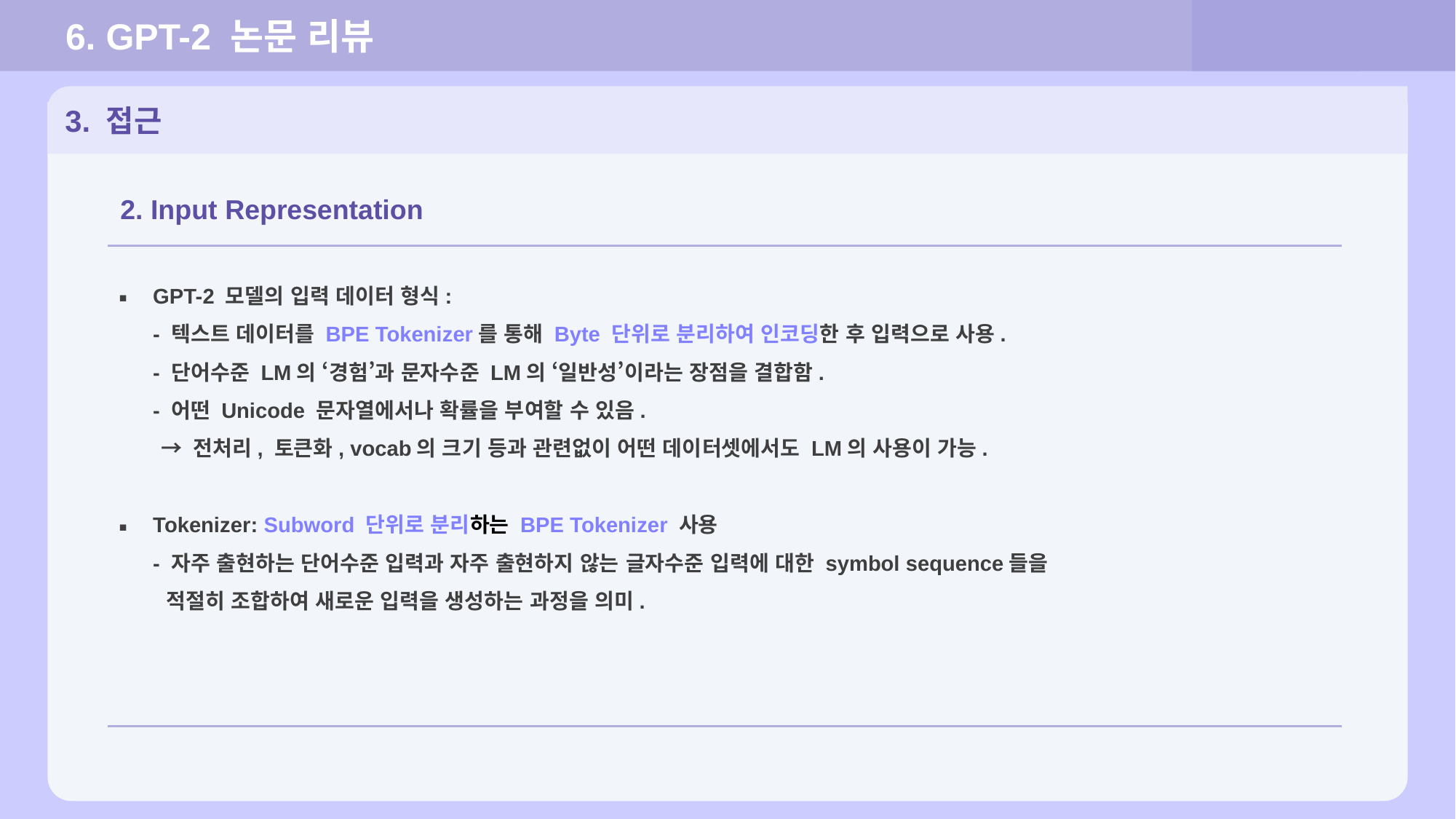

6. GPT-2 논문 리뷰

3. 접근

2. Input Representation
GPT-2 모델의 입력 데이터 형식:
- 텍스트 데이터를 BPE Tokenizer를 통해 Byte 단위로 분리하여 인코딩한 후 입력으로 사용.
- 단어수준 LM의 ‘경험’과 문자수준 LM의 ‘일반성’이라는 장점을 결합함.
- 어떤 Unicode 문자열에서나 확률을 부여할 수 있음.
       → 전처리, 토큰화, vocab의 크기 등과 관련없이 어떤 데이터셋에서도 LM의 사용이 가능.

Tokenizer: Subword 단위로 분리하는 BPE Tokenizer 사용
- 자주 출현하는 단어수준 입력과 자주 출현하지 않는 글자수준 입력에 대한 symbol sequence들을
       적절히 조합하여 새로운 입력을 생성하는 과정을 의미.